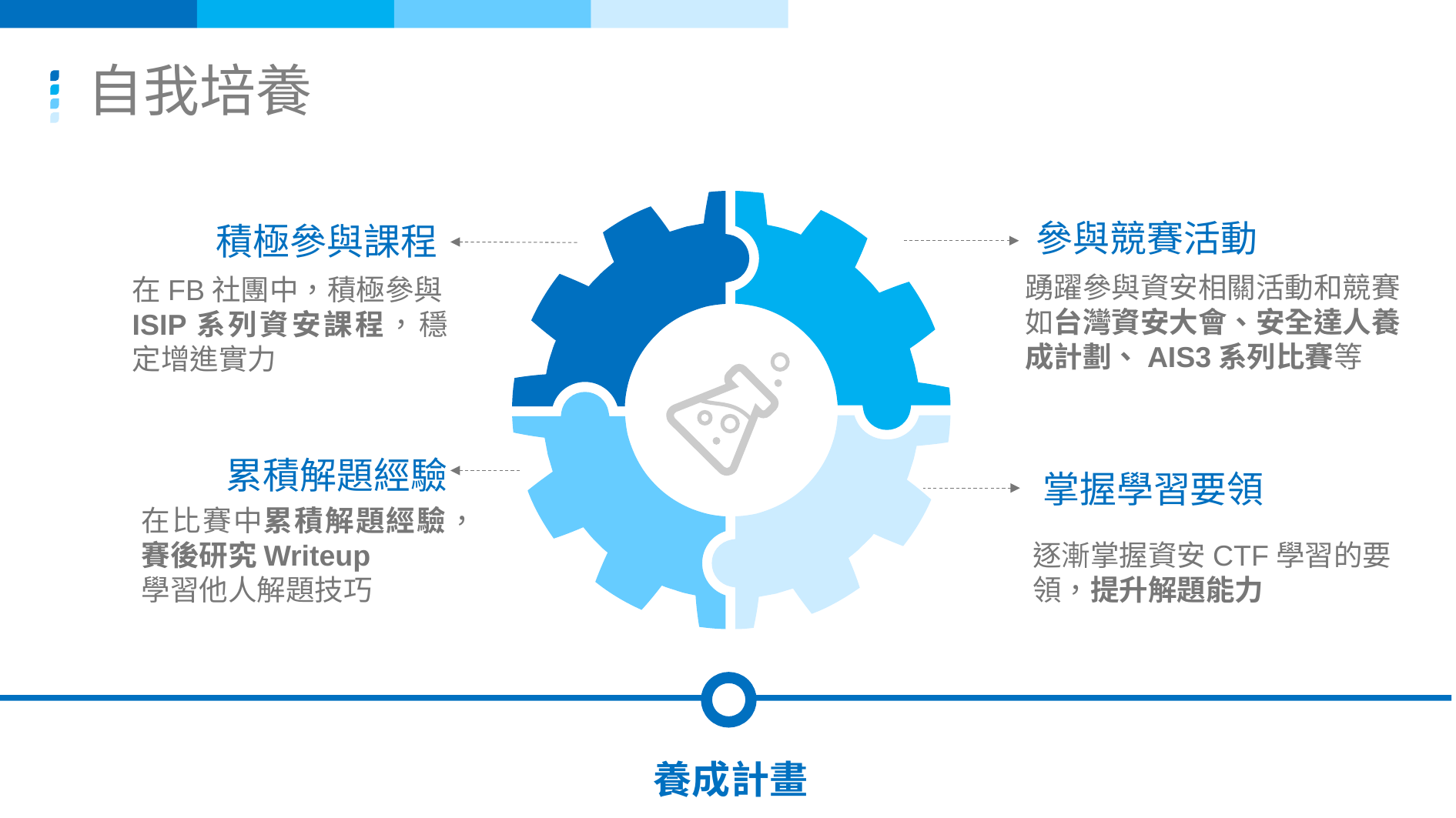

自我培養

積極參與課程

在FB社團中，積極參與ISIP系列資安課程，穩定增進實力

參與競賽活動

踴躍參與資安相關活動和競賽如台灣資安大會、安全達人養成計劃、AIS3系列比賽等

累積解題經驗

在比賽中累積解題經驗，賽後研究Writeup
學習他人解題技巧

掌握學習要領

逐漸掌握資安CTF學習的要領，提升解題能力

養成計畫